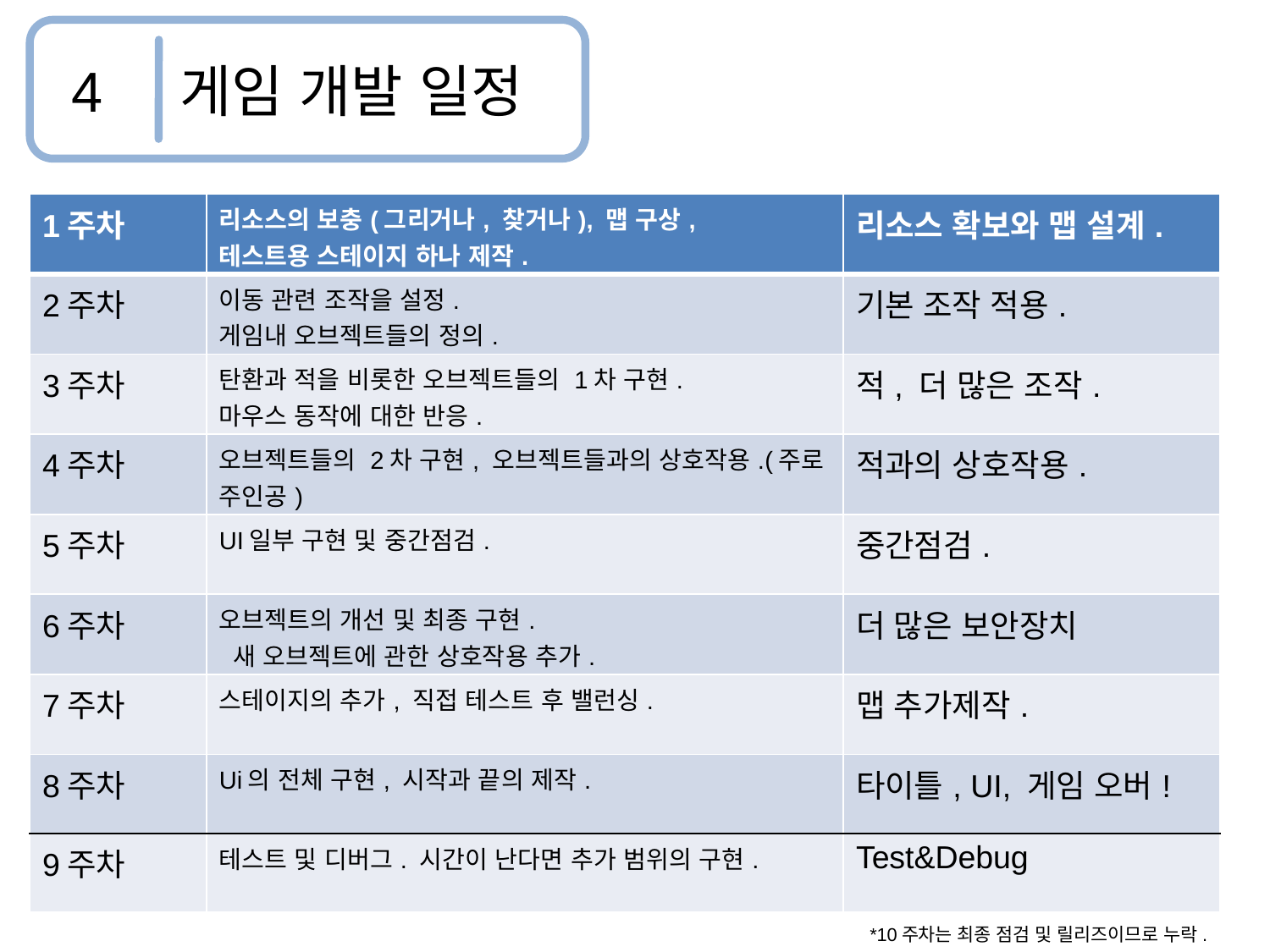

4    게임 개발 일정
| 1주차 | 리소스의 보충(그리거나, 찾거나), 맵 구상, 테스트용 스테이지 하나 제작. | 리소스 확보와 맵 설계. |
| --- | --- | --- |
| 2주차 | 이동 관련 조작을 설정. 게임내 오브젝트들의 정의. | 기본 조작 적용. |
| 3주차 | 탄환과 적을 비롯한 오브젝트들의 1차 구현. 마우스 동작에 대한 반응. | 적, 더 많은 조작. |
| 4주차 | 오브젝트들의 2차 구현, 오브젝트들과의 상호작용.(주로 주인공) | 적과의 상호작용. |
| 5주차 | UI일부 구현 및 중간점검. | 중간점검. |
| 6주차 | 오브젝트의 개선 및 최종 구현. 새 오브젝트에 관한 상호작용 추가. | 더 많은 보안장치 |
| 7주차 | 스테이지의 추가, 직접 테스트 후 밸런싱. | 맵 추가제작. |
| 8주차 | Ui의 전체 구현, 시작과 끝의 제작. | 타이틀, UI, 게임 오버! |
| 9주차 | 테스트 및 디버그. 시간이 난다면 추가 범위의 구현. | Test&Debug |
*10주차는 최종 점검 및 릴리즈이므로 누락.